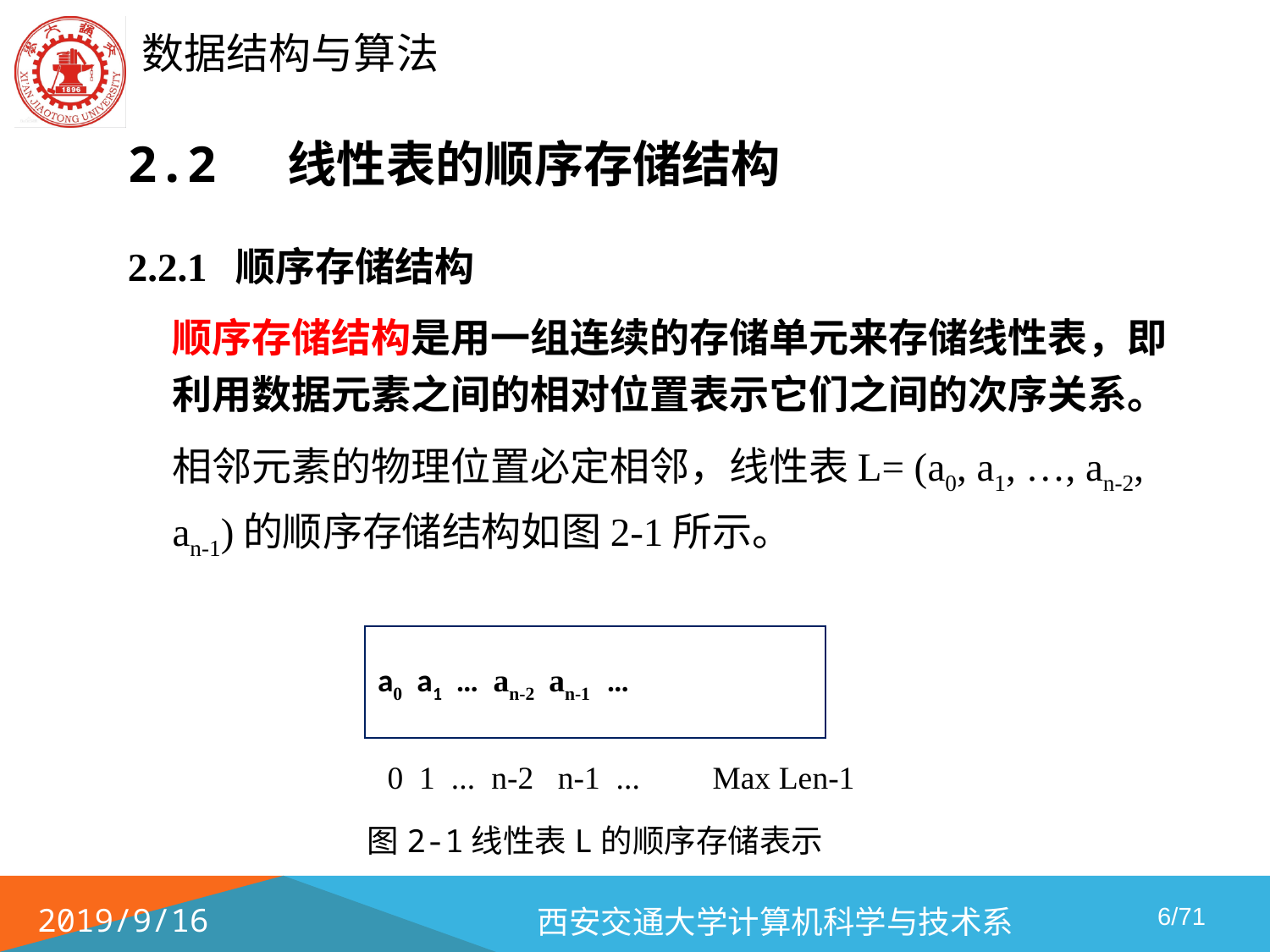

# 2.2  线性表的顺序存储结构
2.2.1  顺序存储结构
		顺序存储结构是用一组连续的存储单元来存储线性表，即利用数据元素之间的相对位置表示它们之间的次序关系。
    相邻元素的物理位置必定相邻，线性表L= (a0, a1, …, an-2, an-1)的顺序存储结构如图2-1所示。
a0  a1  …  an-2   an-1   …
         0  1  ...  n-2   n-1  ...         Max Len-1
图2-1线性表L的顺序存储表示